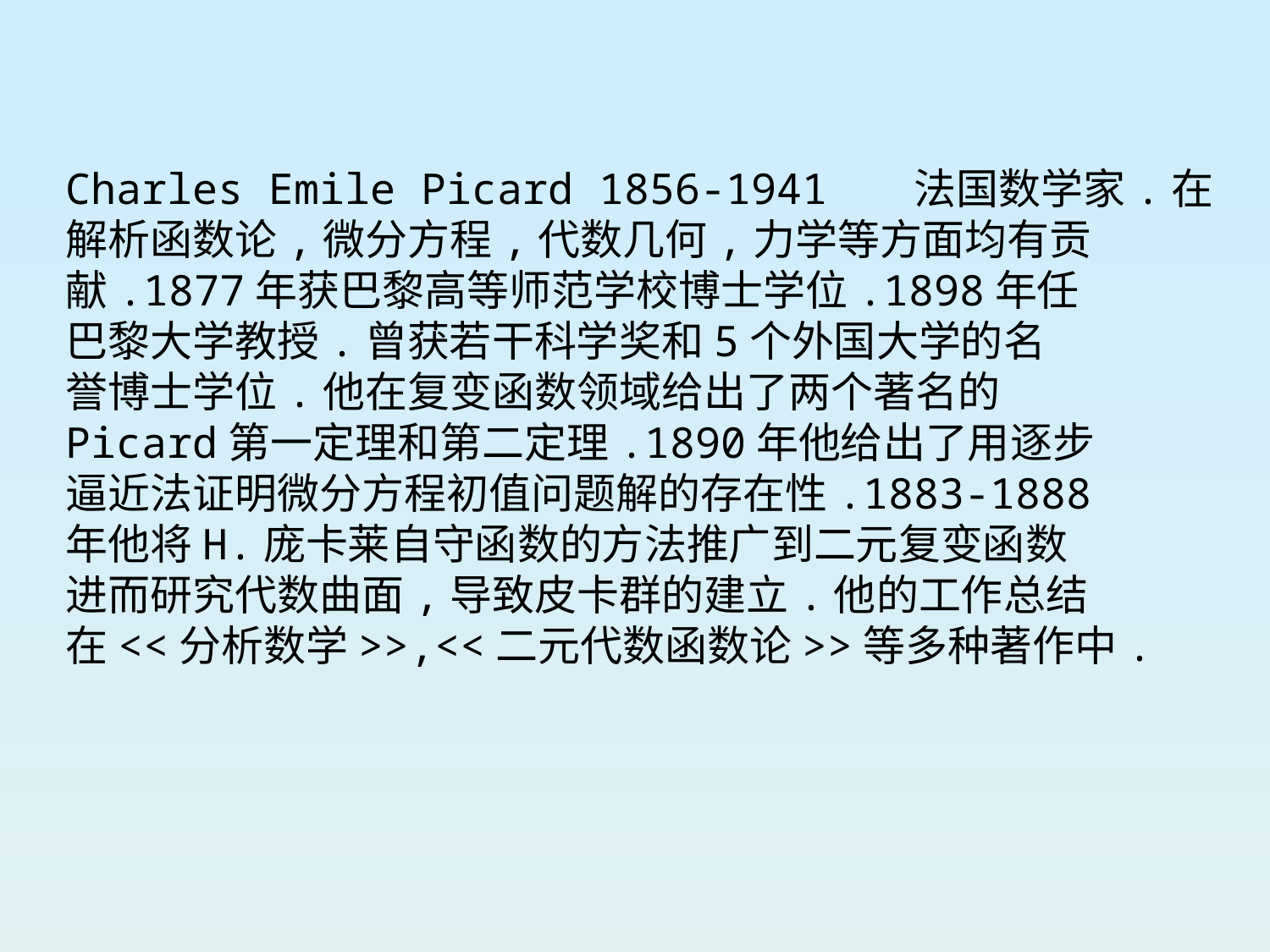

Charles Emile Picard 1856-1941   法国数学家.在
解析函数论,微分方程,代数几何,力学等方面均有贡
献.1877年获巴黎高等师范学校博士学位.1898年任
巴黎大学教授.曾获若干科学奖和5个外国大学的名
誉博士学位.他在复变函数领域给出了两个著名的
Picard第一定理和第二定理.1890年他给出了用逐步
逼近法证明微分方程初值问题解的存在性.1883-1888
年他将H.庞卡莱自守函数的方法推广到二元复变函数
进而研究代数曲面,导致皮卡群的建立.他的工作总结
在<<分析数学>>,<<二元代数函数论>>等多种著作中.